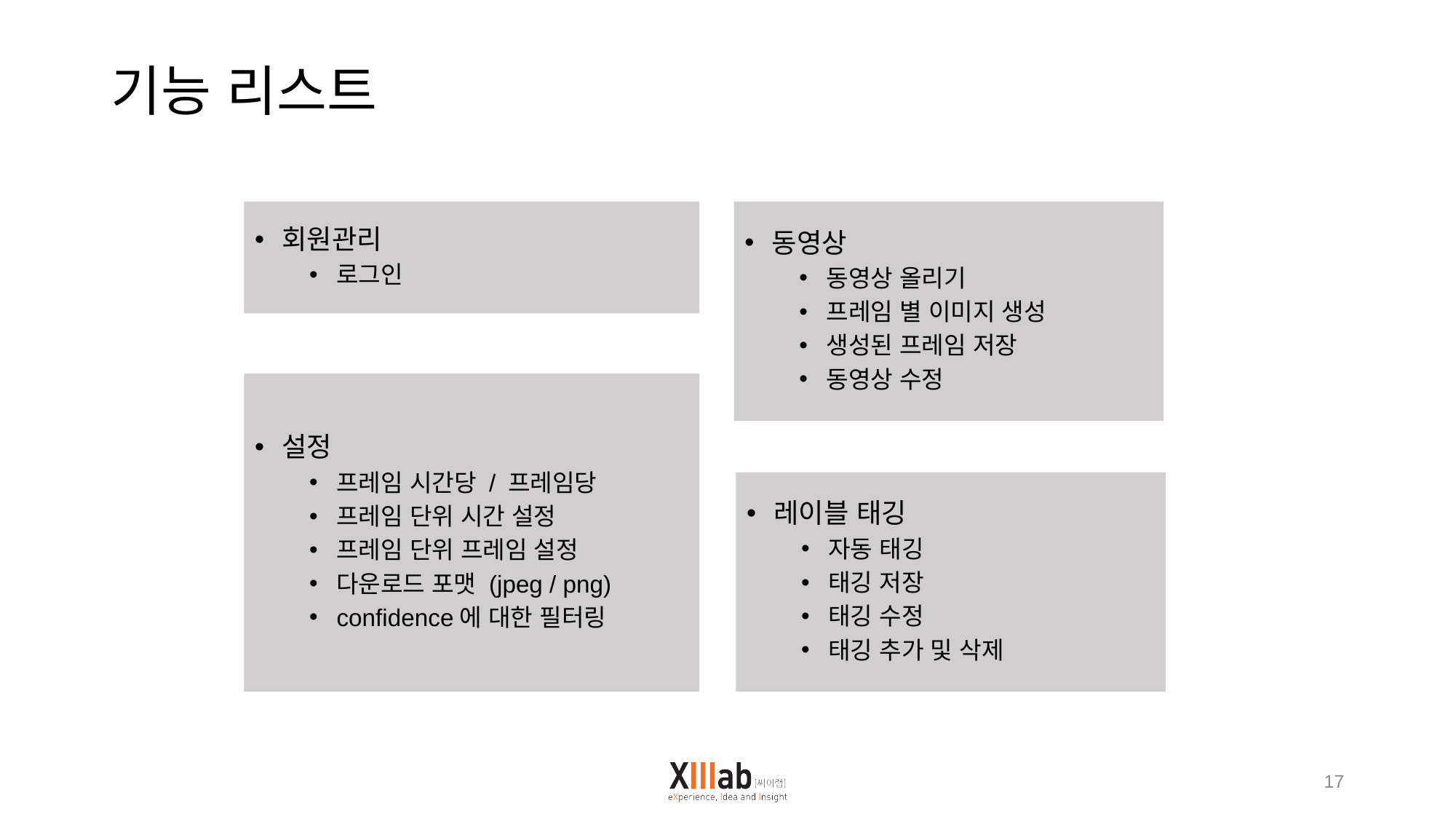

# 기능 리스트
회원관리
로그인
동영상
동영상 올리기
프레임 별 이미지 생성
생성된 프레임 저장
동영상 수정
설정
프레임 시간당 / 프레임당
프레임 단위 시간 설정
프레임 단위 프레임 설정
다운로드 포맷 (jpeg / png)
confidence에 대한 필터링
레이블 태깅
자동 태깅
태깅 저장
태깅 수정
태깅 추가 및 삭제
17